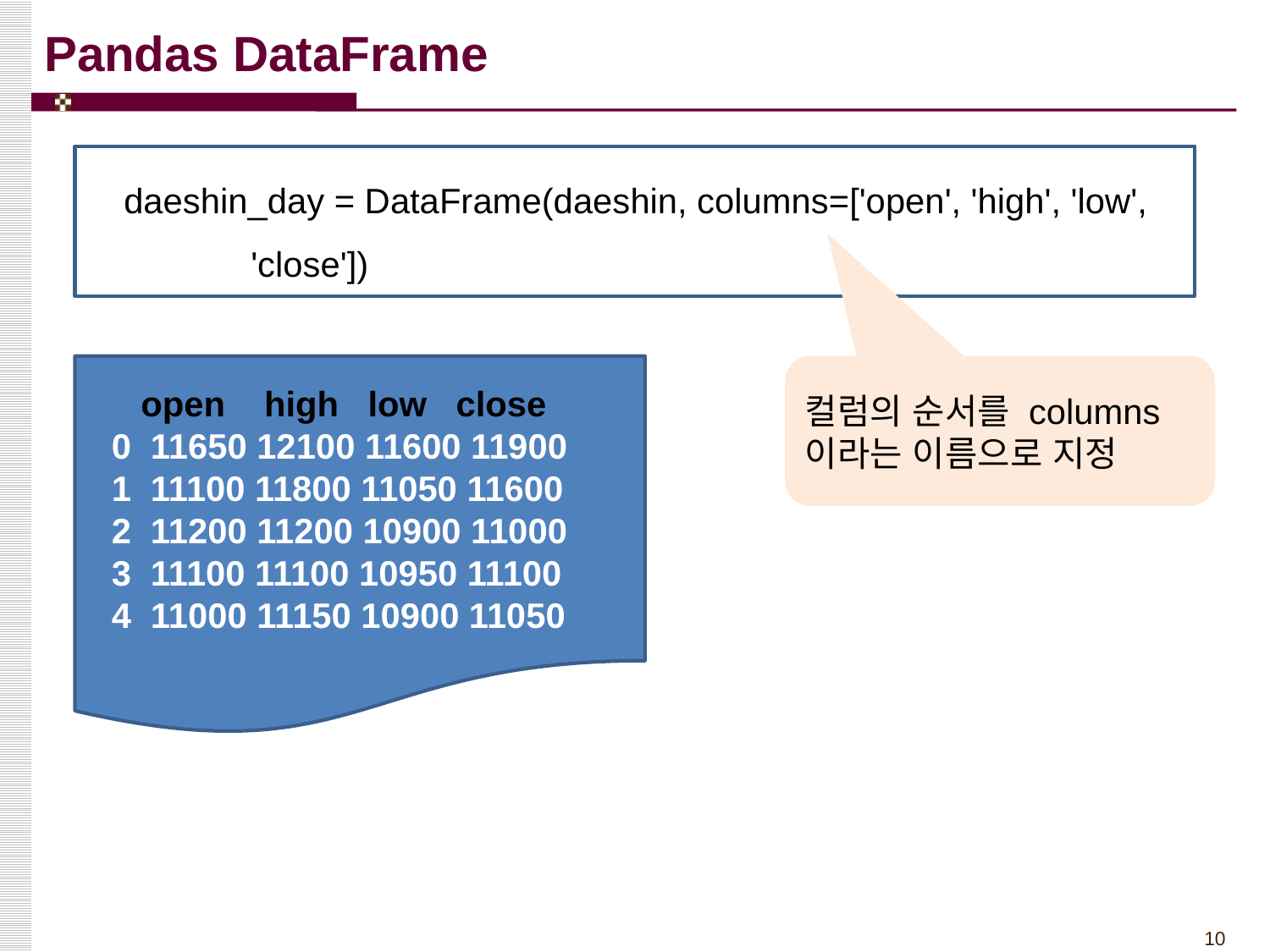

# Pandas DataFrame
daeshin_day = DataFrame(daeshin, columns=['open', 'high', 'low', 	'close'])
   open    high   low   close
0  11650 12100 11600 11900
1  11100 11800 11050 11600
2  11200 11200 10900 11000
3  11100 11100 10950 11100
4  11000 11150 10900 11050
컬럼의 순서를 columns 이라는 이름으로 지정